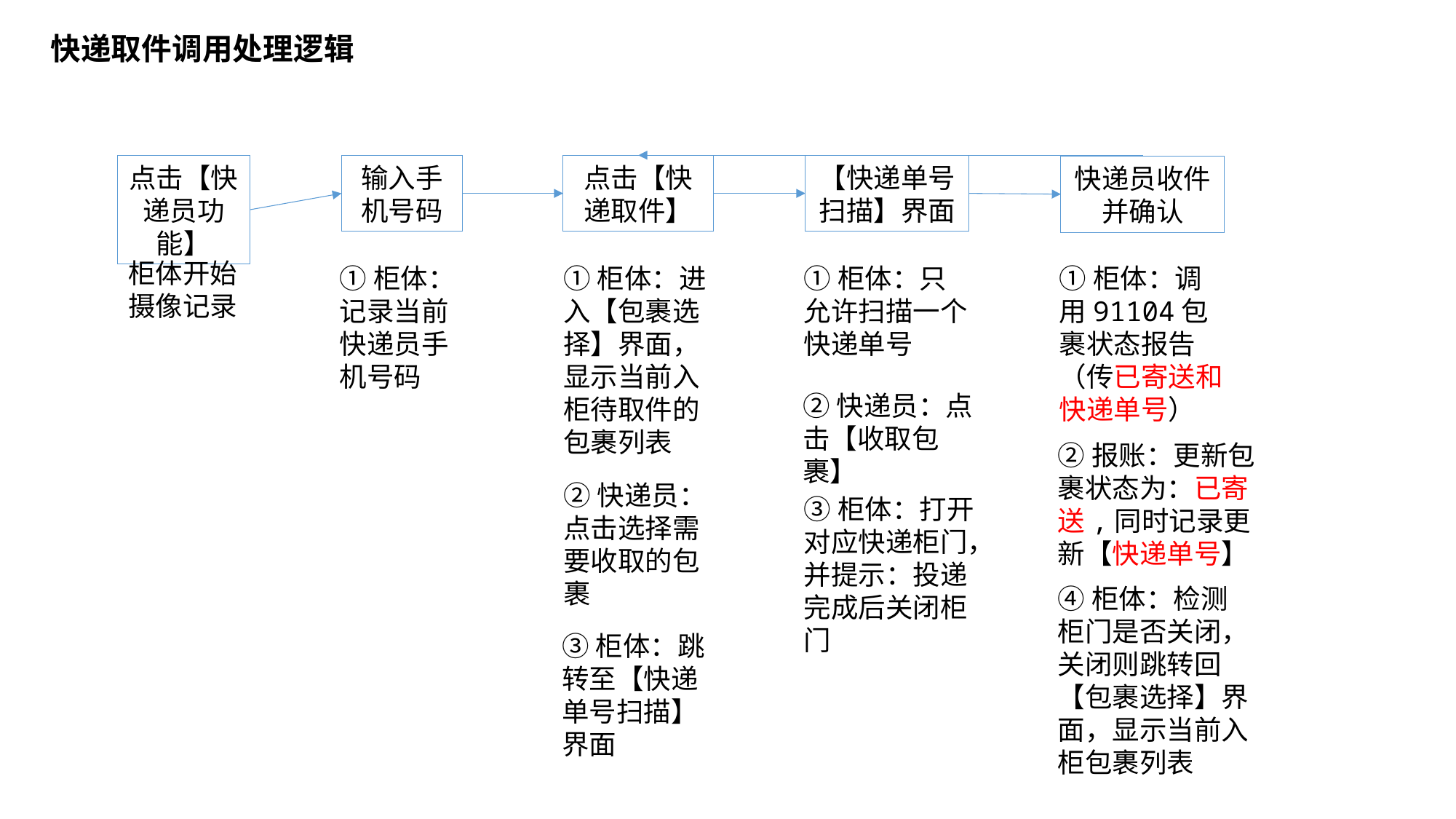

快递取件调用处理逻辑
点击【快递取件】
【快递单号扫描】界面
输入手机号码
点击【快递员功能】
快递员收件并确认
柜体开始摄像记录
①柜体：调用91104包裹状态报告（传已寄送和快递单号）
①柜体：记录当前快递员手机号码
①柜体：进入【包裹选择】界面，显示当前入柜待取件的包裹列表
①柜体：只允许扫描一个快递单号
②快递员：点击【收取包裹】
②报账：更新包裹状态为：已寄送,同时记录更新【快递单号】
②快递员：点击选择需要收取的包裹
③柜体：打开对应快递柜门，并提示：投递完成后关闭柜门
④柜体：检测柜门是否关闭，关闭则跳转回【包裹选择】界面，显示当前入柜包裹列表
③柜体：跳转至【快递单号扫描】界面